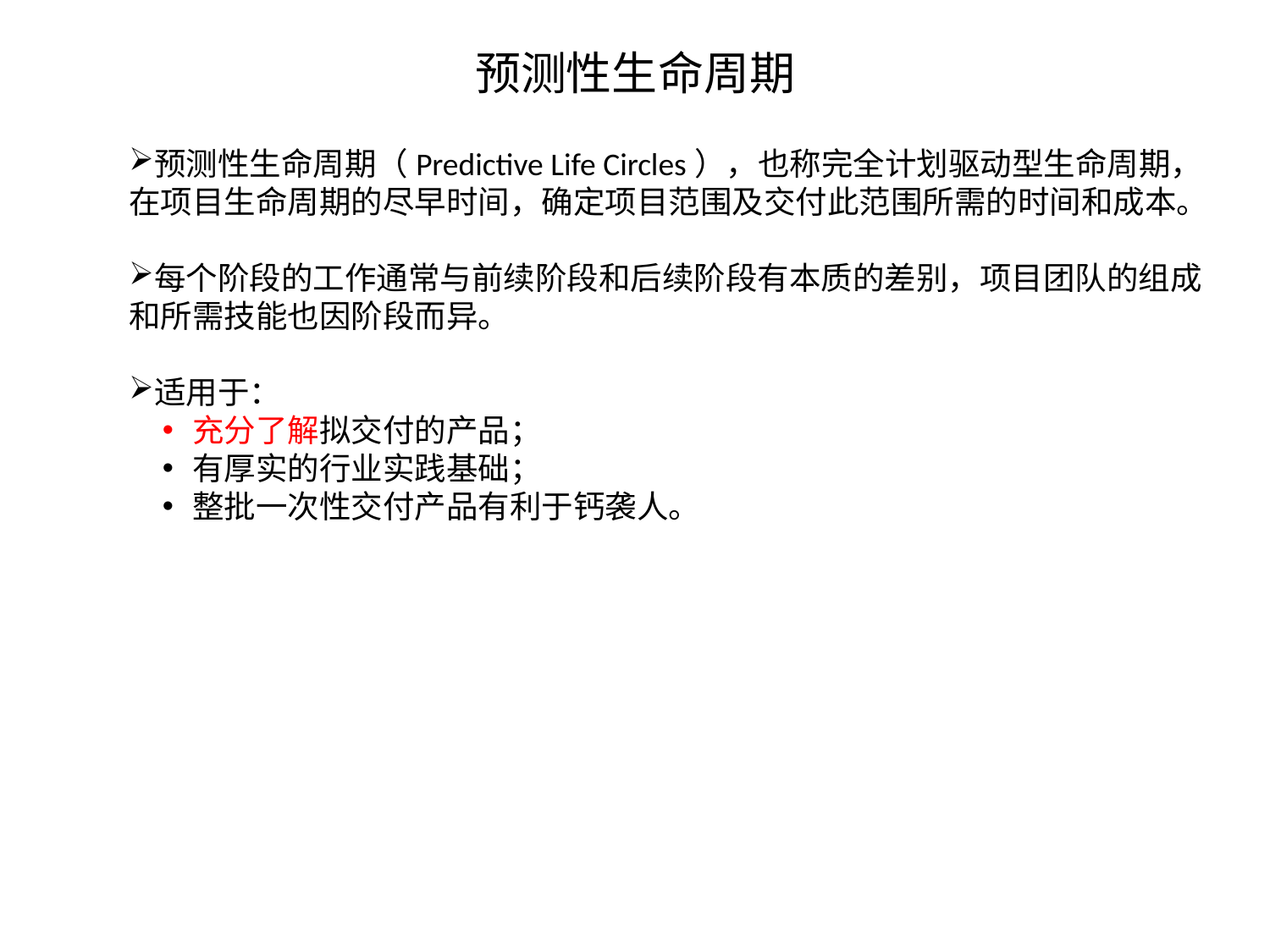

# 预测性生命周期
预测性生命周期（Predictive Life Circles），也称完全计划驱动型生命周期，在项目生命周期的尽早时间，确定项目范围及交付此范围所需的时间和成本。

每个阶段的工作通常与前续阶段和后续阶段有本质的差别，项目团队的组成和所需技能也因阶段而异。

适用于：
充分了解拟交付的产品；
有厚实的行业实践基础；
整批一次性交付产品有利于钙袭人。